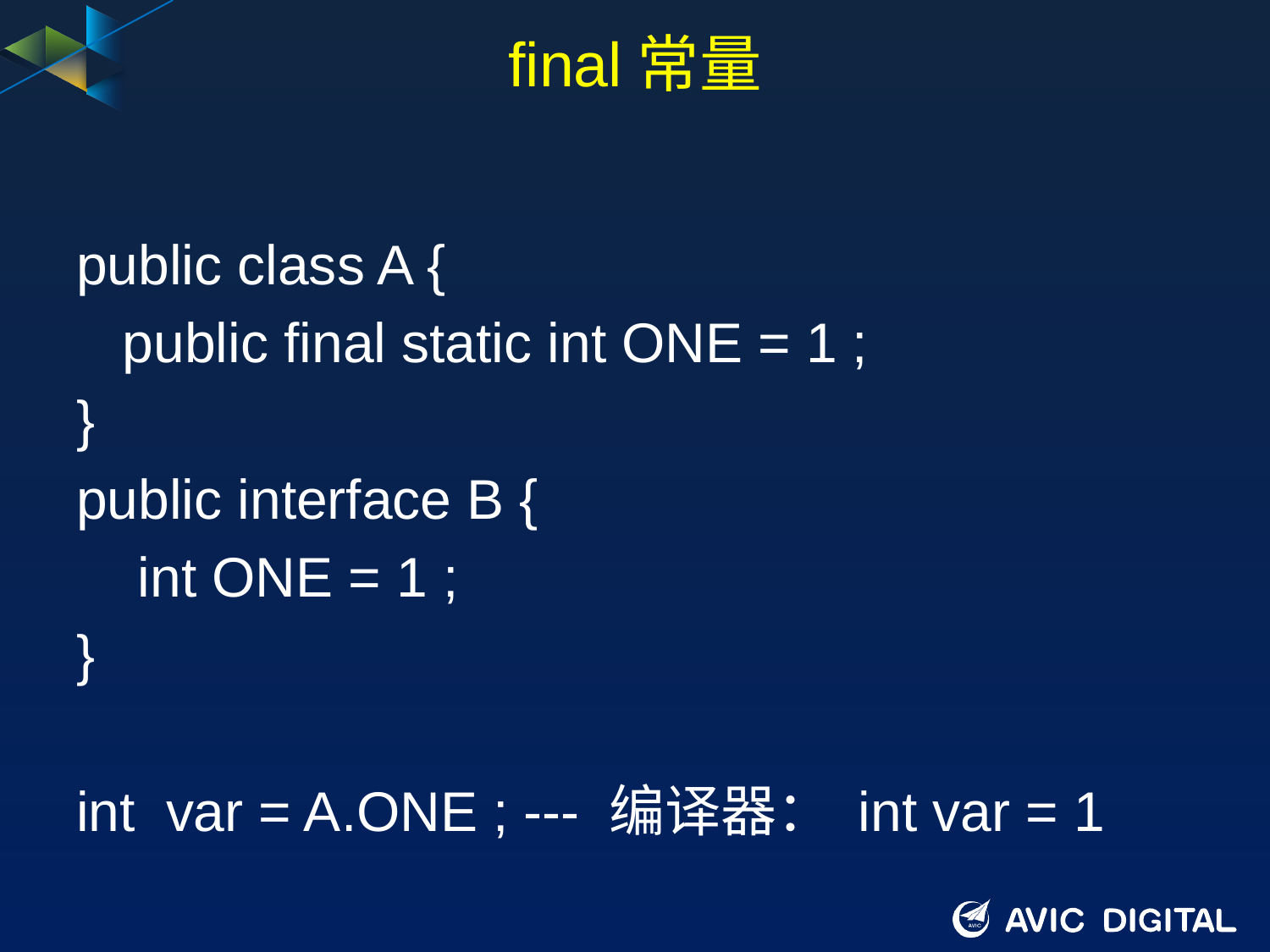

# final常量
public class A {
   public final static int ONE = 1 ;
}
public interface B {
    int ONE = 1 ;
}

int  var = A.ONE ; --- 编译器： int var = 1